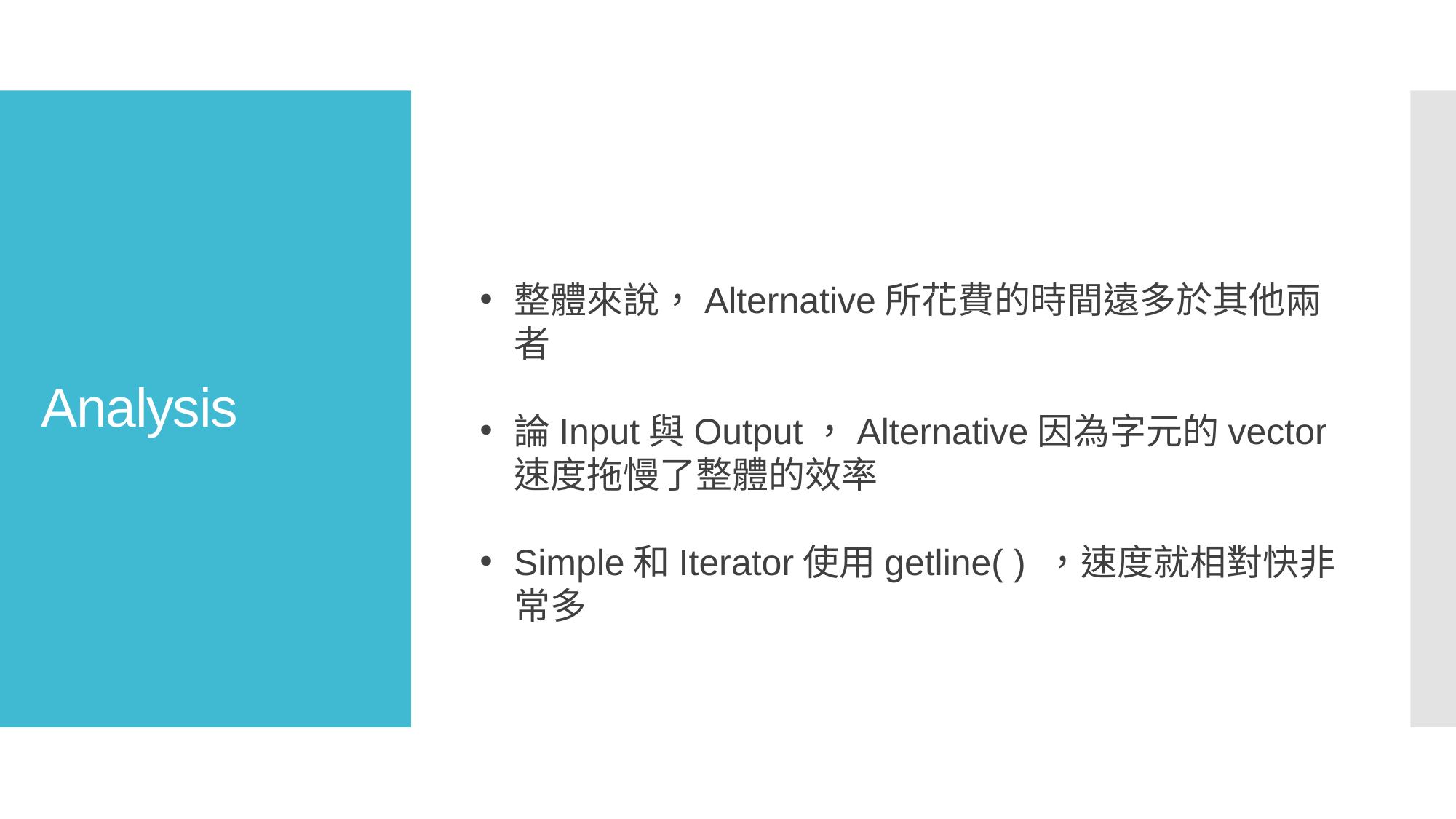

# Analysis
整體來說，Alternative所花費的時間遠多於其他兩者

論Input與Output，Alternative因為字元的vector速度拖慢了整體的效率

Simple和Iterator使用getline( ) ，速度就相對快非常多